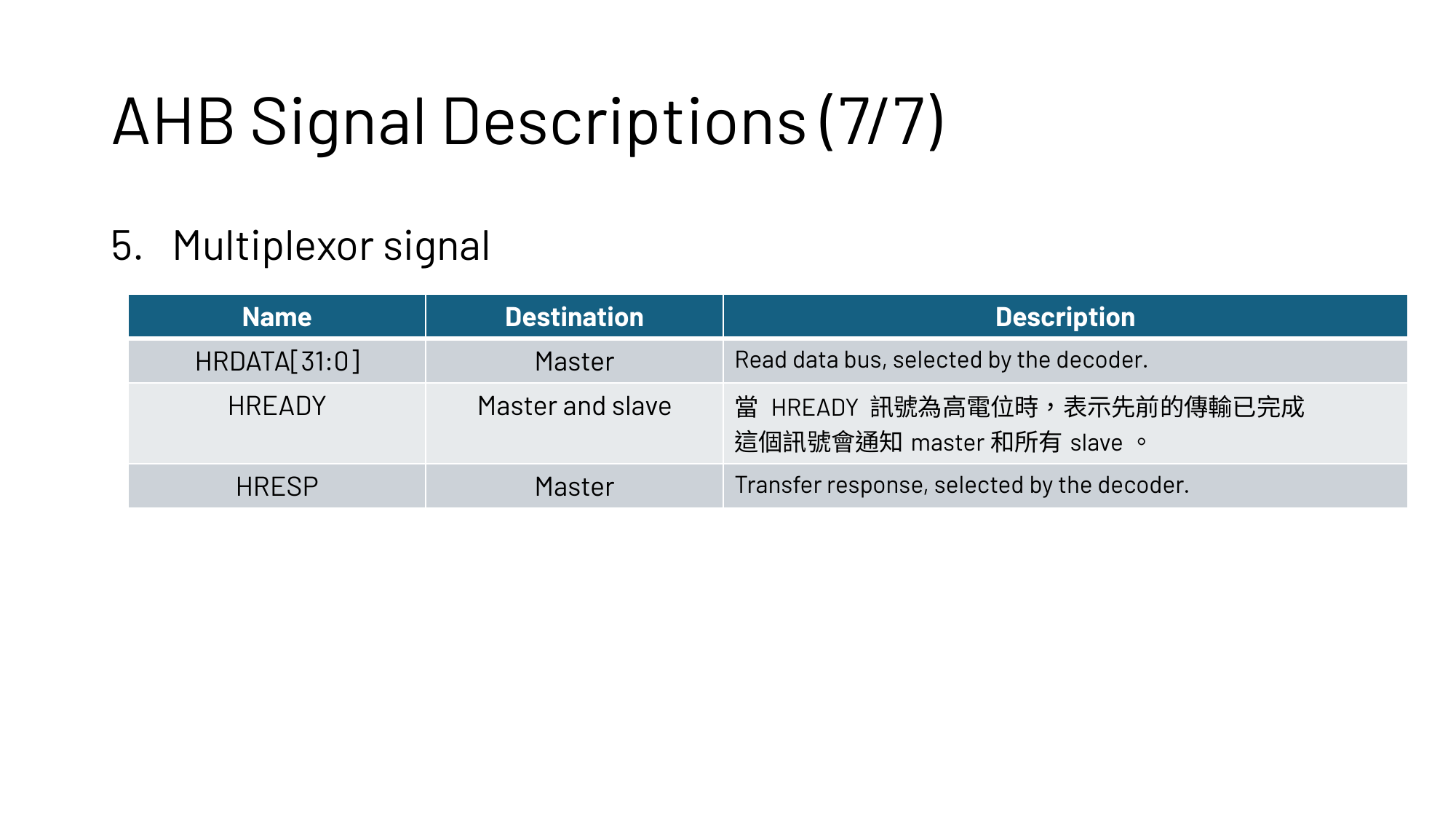

# AHB Signal Descriptions (7/7)
Multiplexor signal

| Name | Destination | Description |
| --- | --- | --- |
| HRDATA[31:0] | Master | Read data bus, selected by the decoder. |
| HREADY | Master and slave | 當 HREADY 訊號為高電位時，表示先前的傳輸已完成 這個訊號會通知master和所有slave。 |
| HRESP | Master | Transfer response, selected by the decoder. |